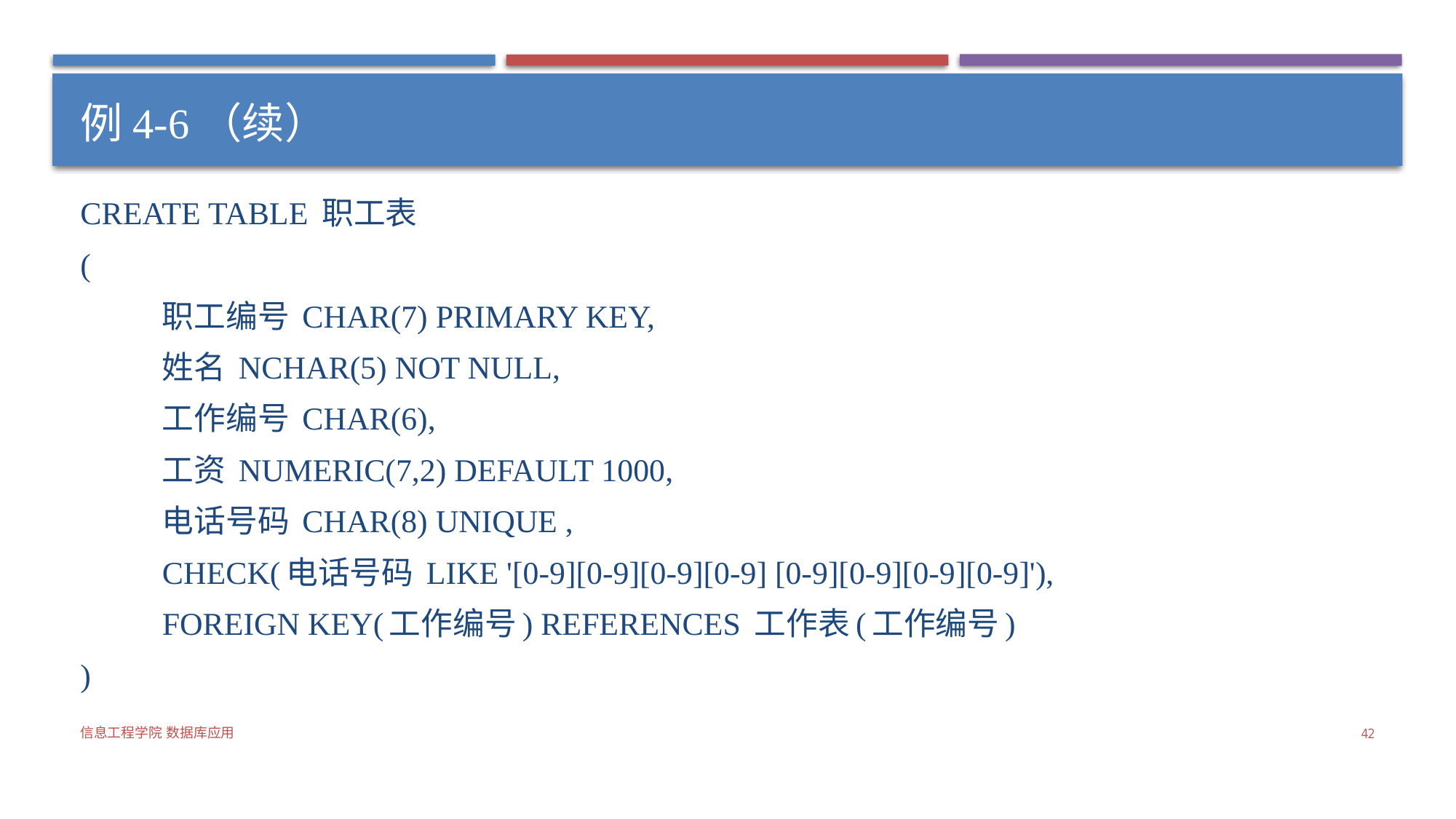

# 例4-6（续）
CREATE TABLE 职工表
(
	职工编号 CHAR(7) PRIMARY KEY,
	姓名 NCHAR(5) NOT NULL,
	工作编号 CHAR(6),
	工资 NUMERIC(7,2) DEFAULT 1000,
	电话号码 CHAR(8) UNIQUE ,
	CHECK(电话号码 LIKE '[0-9][0-9][0-9][0-9] [0-9][0-9][0-9][0-9]'),
	FOREIGN KEY(工作编号) REFERENCES 工作表(工作编号)
)
信息工程学院 数据库应用
42